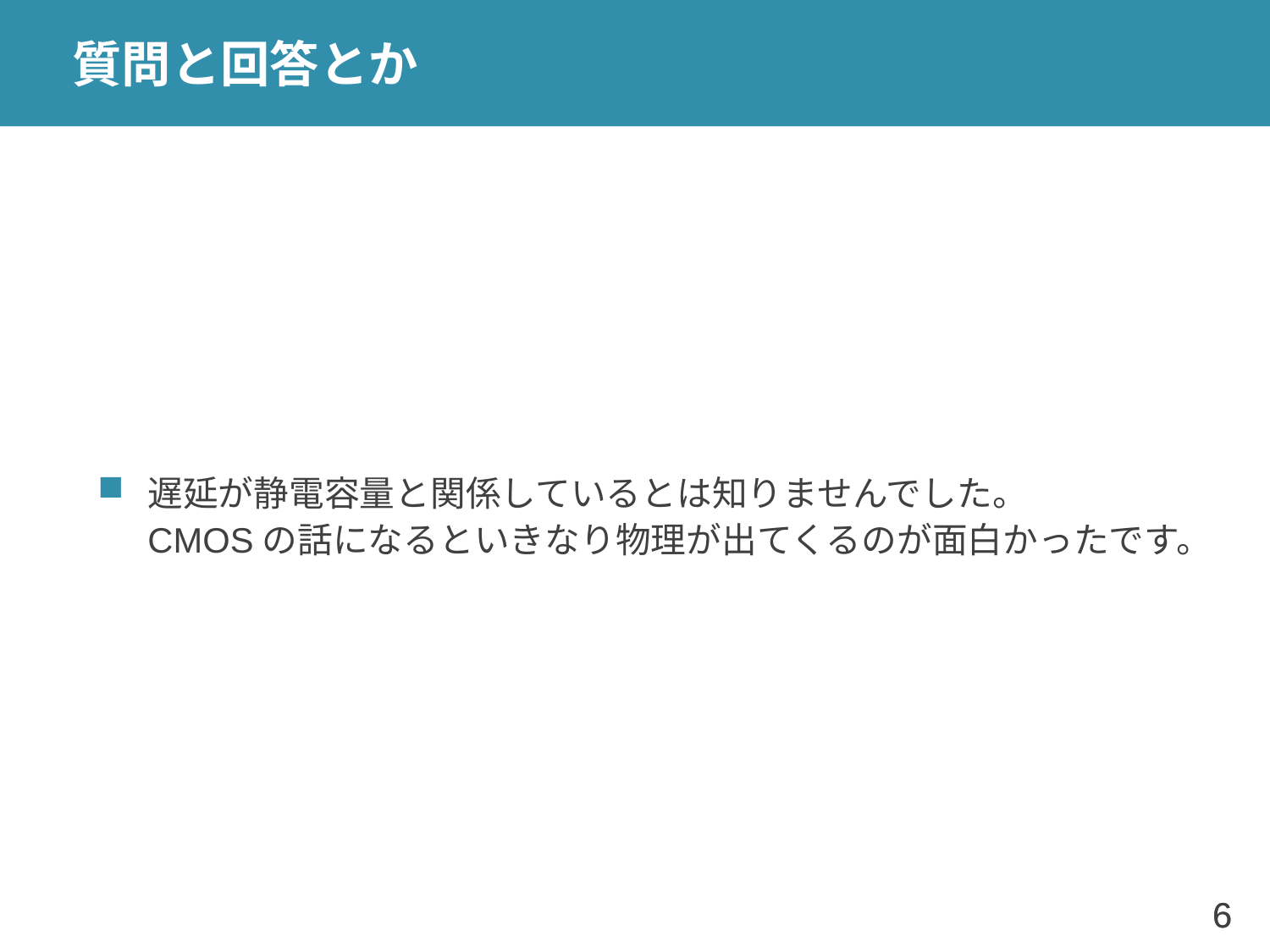

# 質問と回答とか
遅延が静電容量と関係しているとは知りませんでした。
CMOSの話になるといきなり物理が出てくるのが面白かったです。